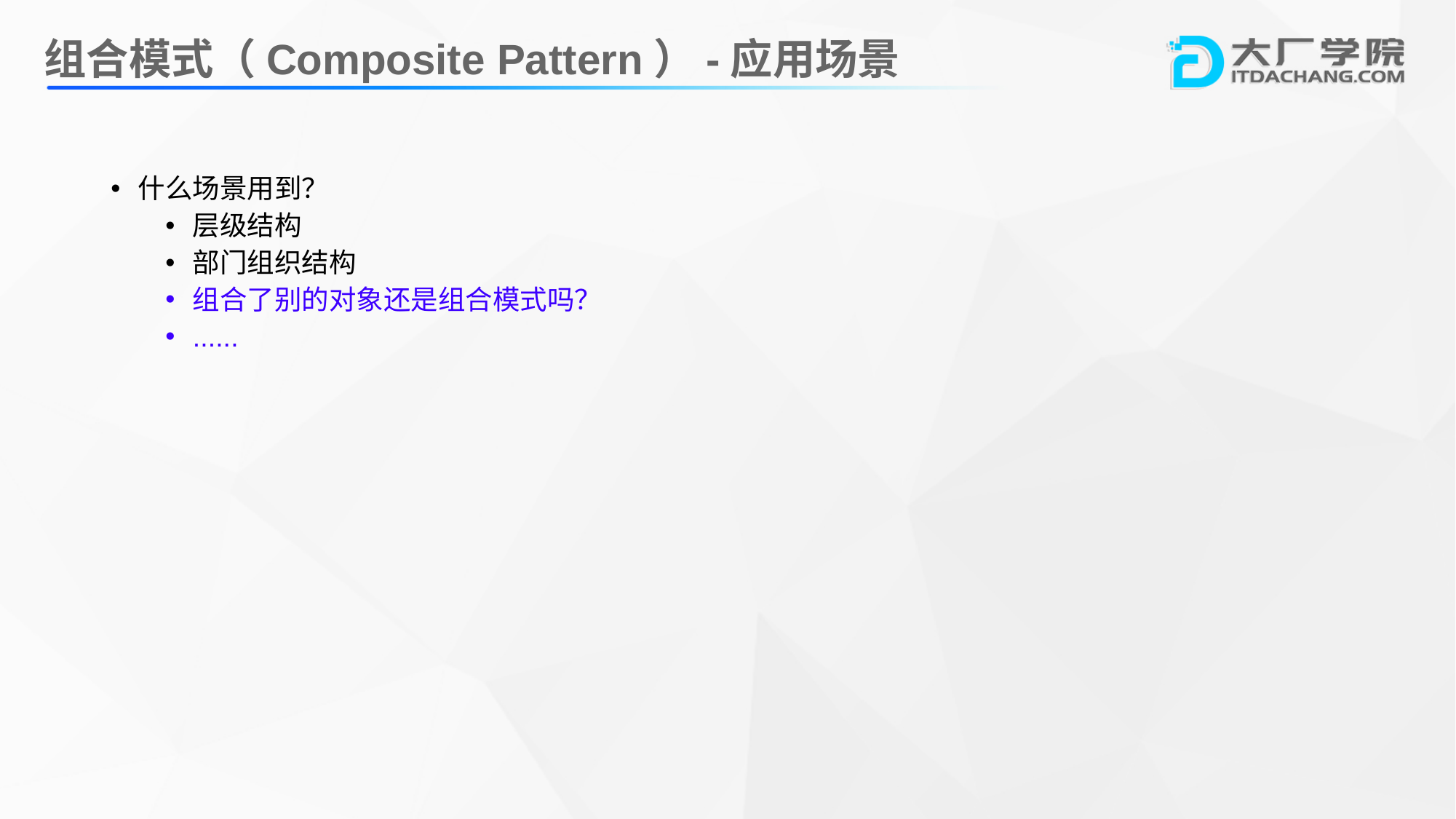

# 组合模式（Composite Pattern）-应用场景
什么场景用到？
层级结构
部门组织结构
组合了别的对象还是组合模式吗？
......